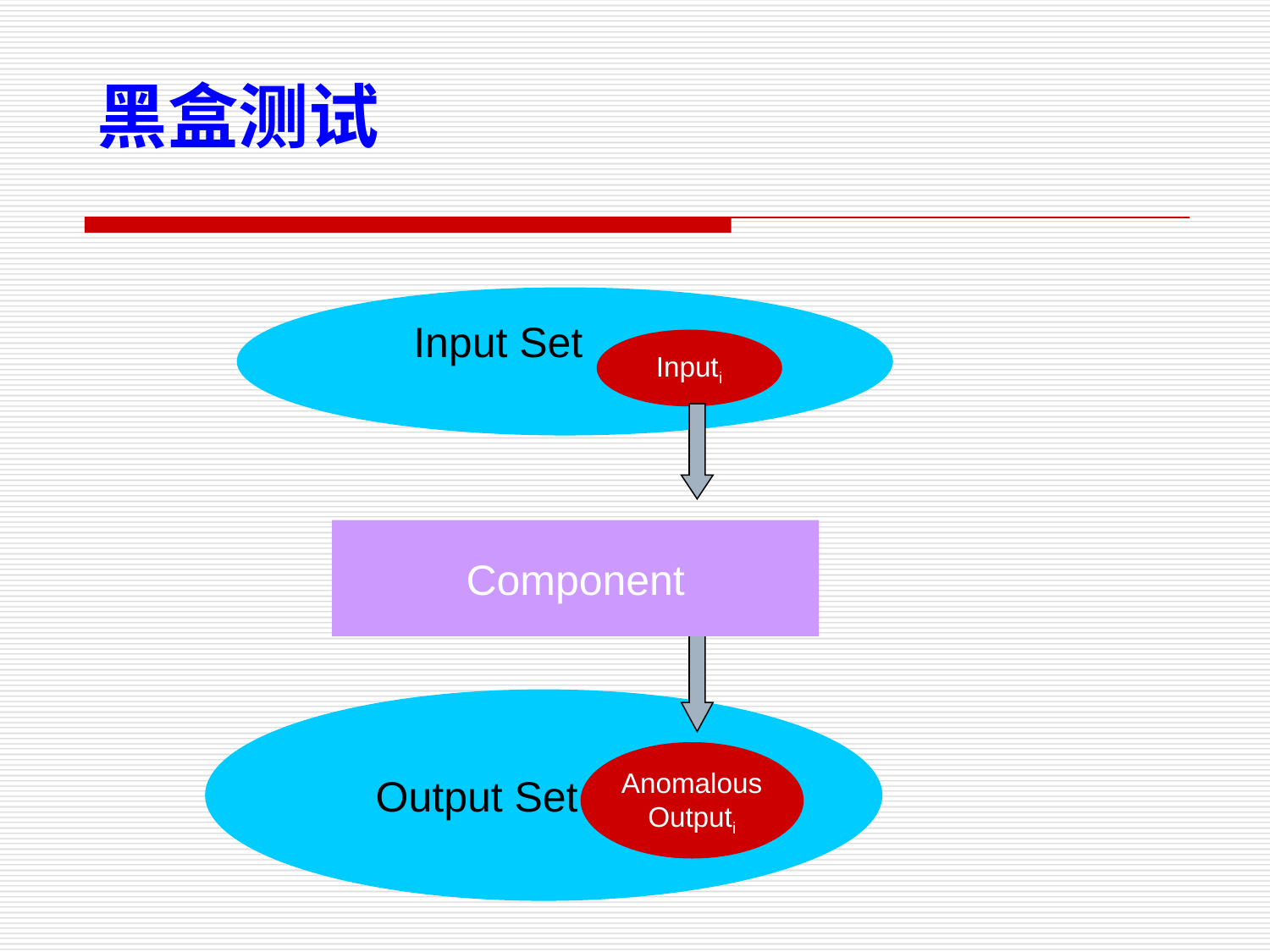

黑盒测试
Input Set
Inputi

Component

Output Set
Anomalous
Outputi